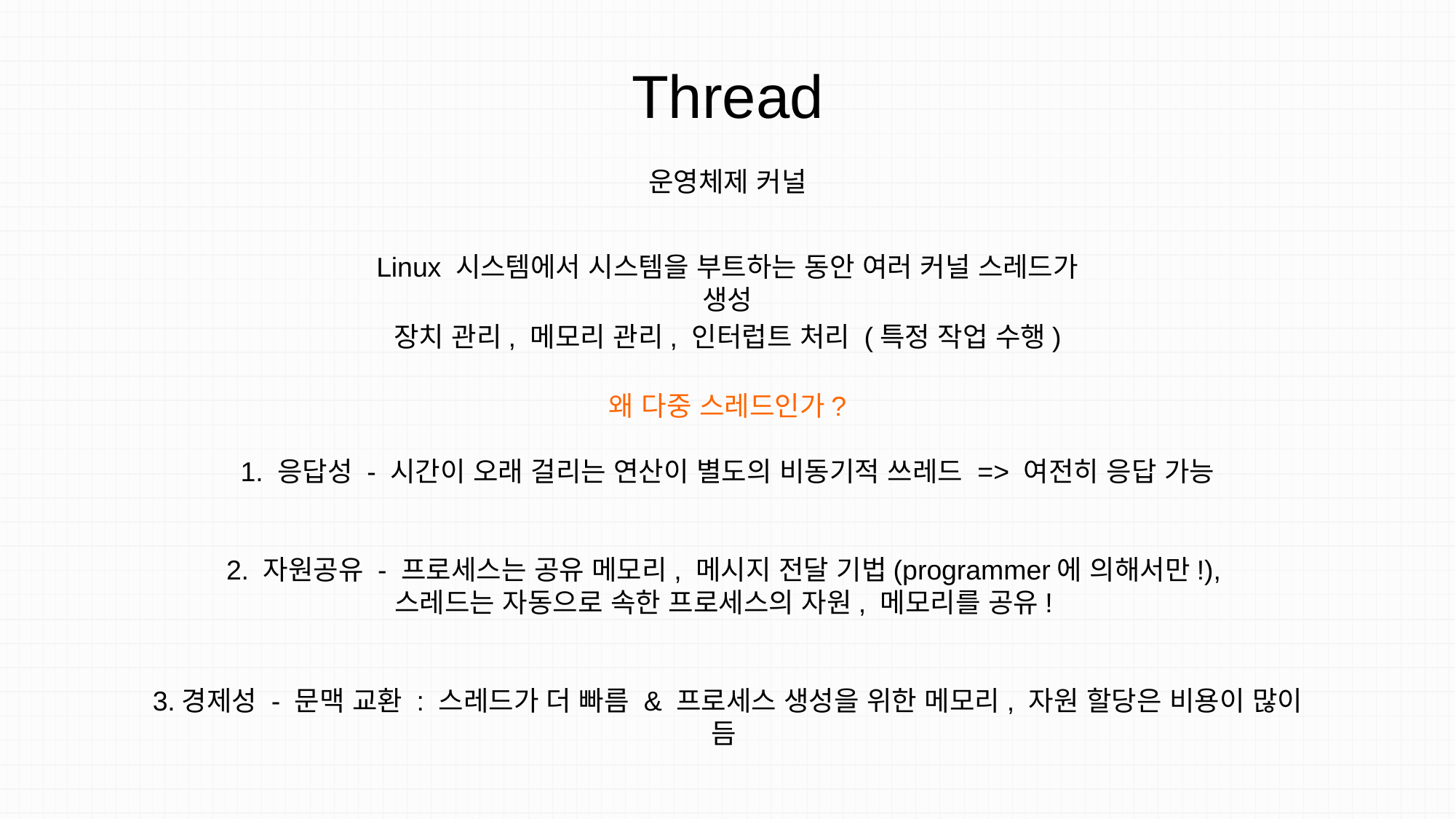

Thread
운영체제 커널
Linux 시스템에서 시스템을 부트하는 동안 여러 커널 스레드가 생성
장치 관리, 메모리 관리, 인터럽트 처리 (특정 작업 수행)
왜 다중 스레드인가?

1. 응답성 - 시간이 오래 걸리는 연산이 별도의 비동기적 쓰레드 => 여전히 응답 가능

2. 자원공유 - 프로세스는 공유 메모리, 메시지 전달 기법(programmer에 의해서만!),
스레드는 자동으로 속한 프로세스의 자원, 메모리를 공유!

3.경제성 - 문맥 교환 : 스레드가 더 빠름 & 프로세스 생성을 위한 메모리, 자원 할당은 비용이 많이 듬

4. 규모 적응성 - 각각의 스레드가 다른 처리기에서 병렬로 수행될 수 있음